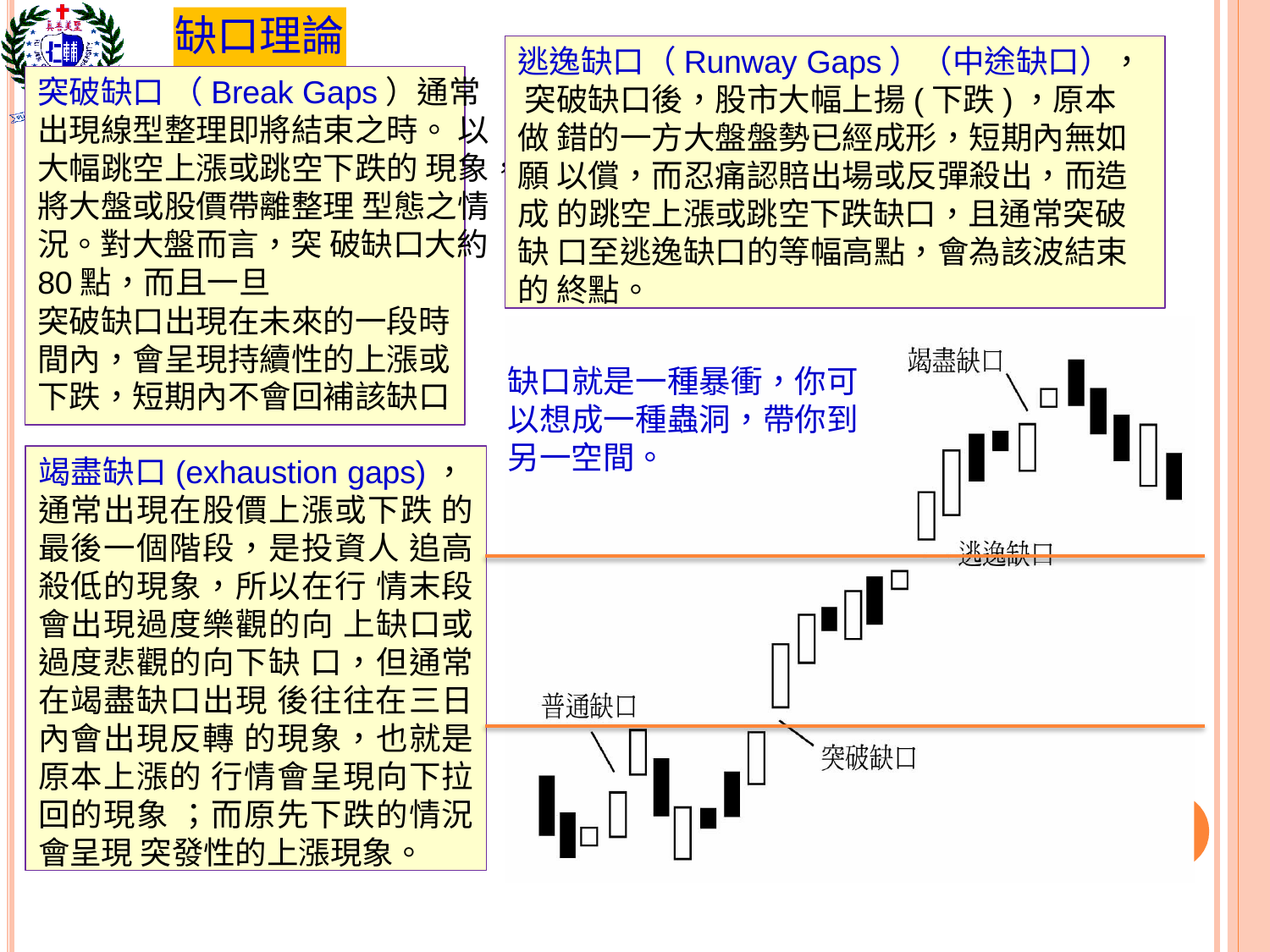

# 缺口理論
逃逸缺口（Runway Gaps）（中途缺口），  突破缺口後，股市大幅上揚(下跌)，原本做 錯的一方大盤盤勢已經成形，短期內無如願 以償，而忍痛認賠出場或反彈殺出，而造成 的跳空上漲或跳空下跌缺口，且通常突破缺 口至逃逸缺口的等幅高點，會為該波結束的 終點。

突破缺口 （Break Gaps）通常出現線型整理即將結束之時。 以大幅跳空上漲或跳空下跌的 現象，將大盤或股價帶離整理 型態之情況。對大盤而言，突 破缺口大約80點，而且一旦
突破缺口出現在未來的一段時 間內，會呈現持續性的上漲或
下跌，短期內不會回補該缺口

缺口就是一種暴衝，你可 以想成一種蟲洞，帶你到 另一空間。
竭盡缺口(exhaustion gaps)，  通常出現在股價上漲或下跌 的最後一個階段，是投資人 追高殺低的現象，所以在行 情末段會出現過度樂觀的向 上缺口或過度悲觀的向下缺 口，但通常在竭盡缺口出現 後往往在三日內會出現反轉 的現象，也就是原本上漲的 行情會呈現向下拉回的現象 ；而原先下跌的情況會呈現 突發性的上漲現象。